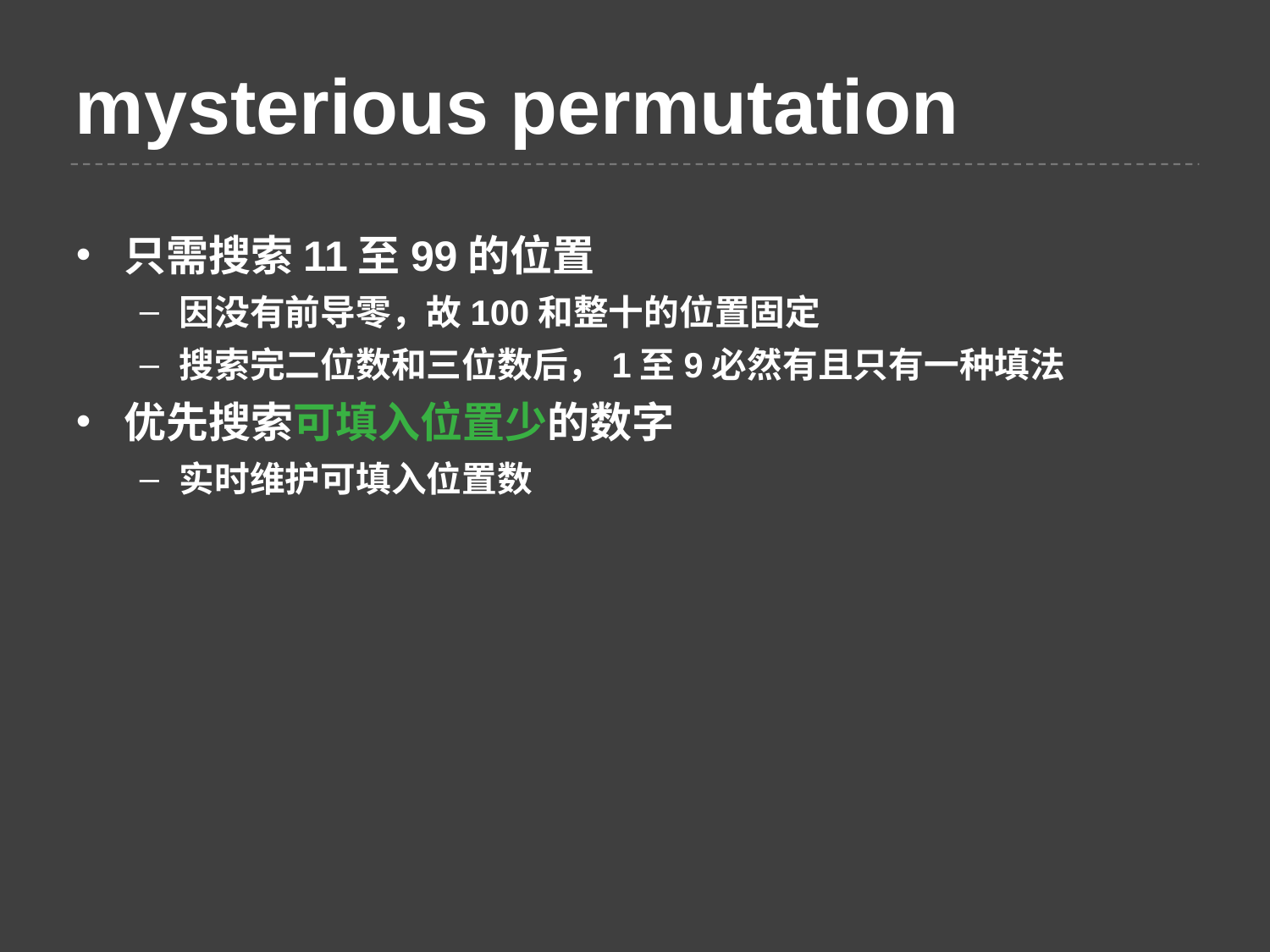

mysterious permutation

只需搜索11至99的位置
因没有前导零，故100和整十的位置固定
搜索完二位数和三位数后，1至9必然有且只有一种填法
优先搜索可填入位置少的数字
实时维护可填入位置数